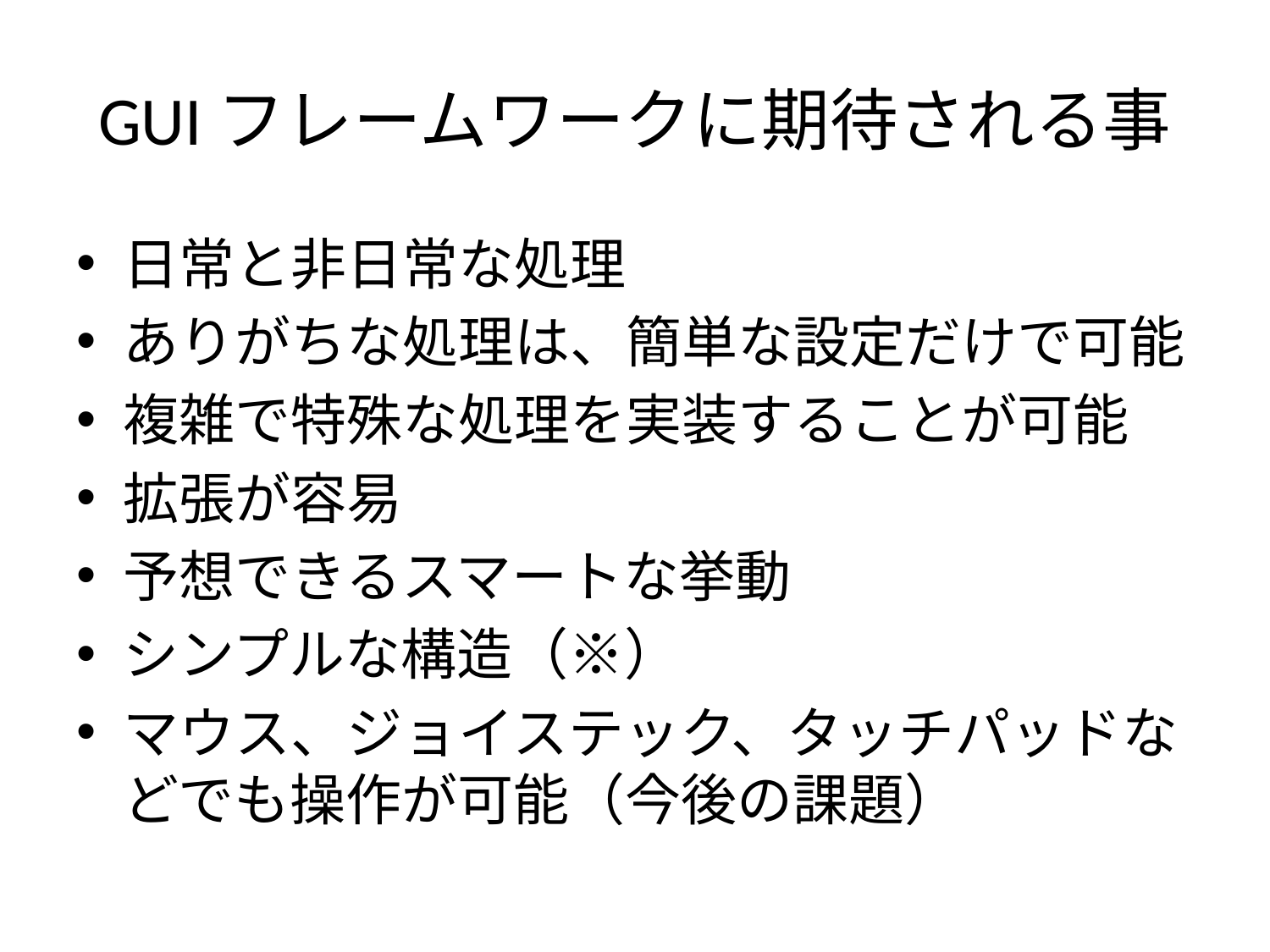

# GUIフレームワークに期待される事
日常と非日常な処理
ありがちな処理は、簡単な設定だけで可能
複雑で特殊な処理を実装することが可能
拡張が容易
予想できるスマートな挙動
シンプルな構造（※）
マウス、ジョイステック、タッチパッドなどでも操作が可能（今後の課題）